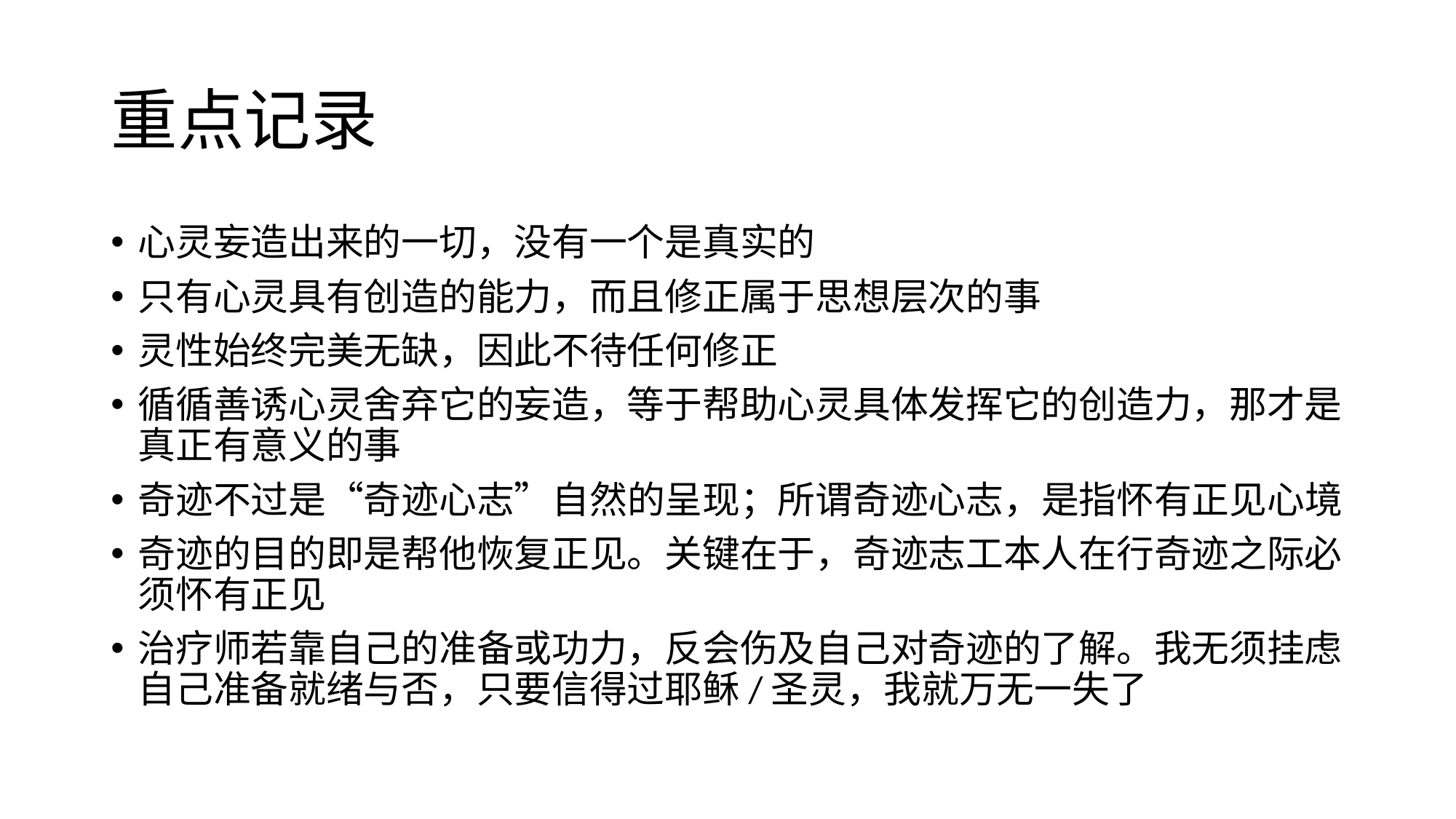

# 重点记录
心灵妄造出来的一切，没有一个是真实的
只有心灵具有创造的能力，而且修正属于思想层次的事
灵性始终完美无缺，因此不待任何修正
循循善诱心灵舍弃它的妄造，等于帮助心灵具体发挥它的创造力，那才是真正有意义的事
奇迹不过是“奇迹心志”自然的呈现；所谓奇迹心志，是指怀有正见心境
奇迹的目的即是帮他恢复正见。关键在于，奇迹志工本人在行奇迹之际必须怀有正见
治疗师若靠自己的准备或功力，反会伤及自己对奇迹的了解。我无须挂虑自己准备就绪与否，只要信得过耶稣/圣灵，我就万无一失了